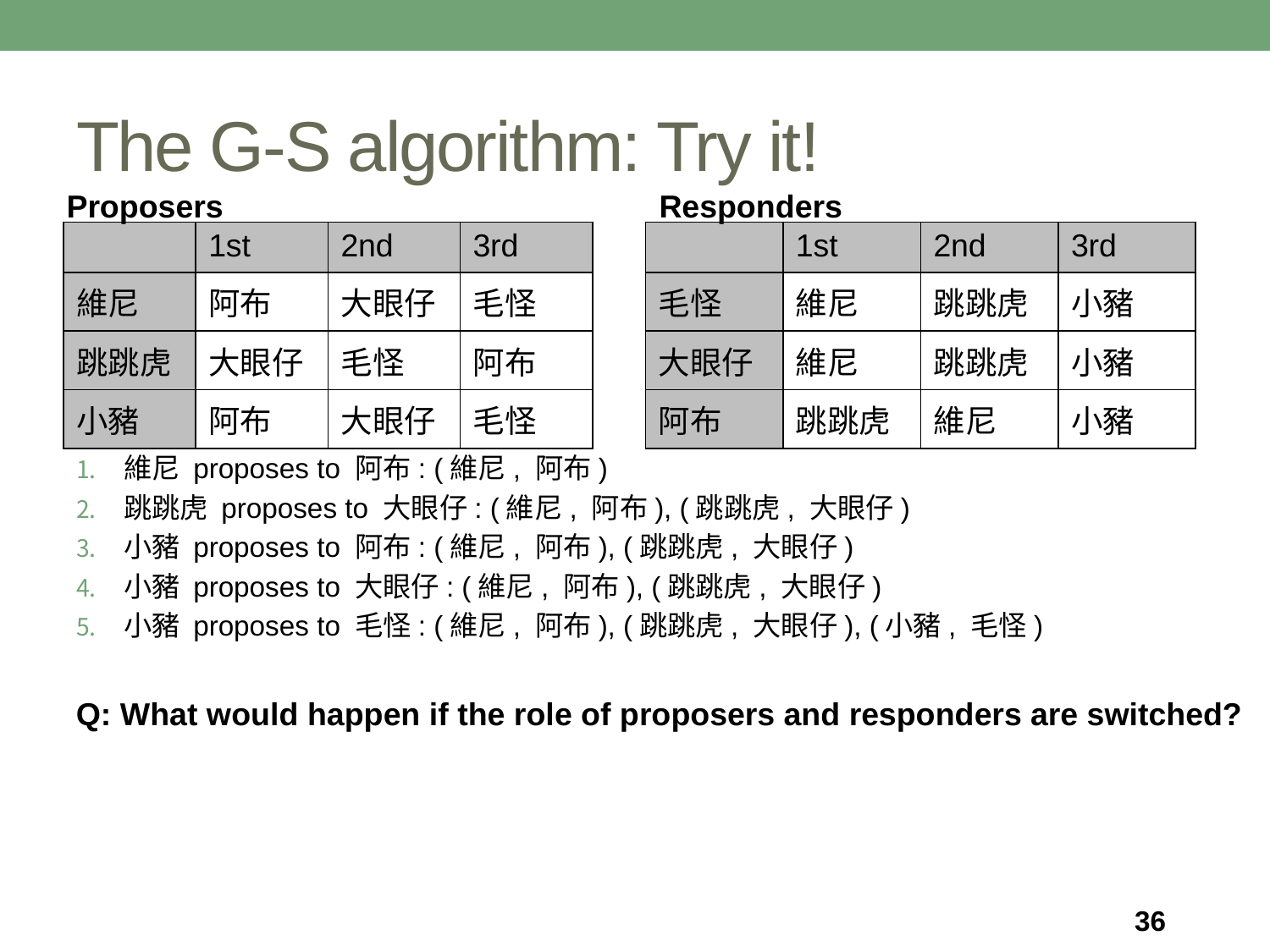

# The G-S algorithm: Try it!
Proposers
Responders
|  | 1st | 2nd | 3rd |
| --- | --- | --- | --- |
| 維尼 | 阿布 | 大眼仔 | 毛怪 |
| 跳跳虎 | 大眼仔 | 毛怪 | 阿布 |
| 小豬 | 阿布 | 大眼仔 | 毛怪 |
|  | 1st | 2nd | 3rd |
| --- | --- | --- | --- |
| 毛怪 | 維尼 | 跳跳虎 | 小豬 |
| 大眼仔 | 維尼 | 跳跳虎 | 小豬 |
| 阿布 | 跳跳虎 | 維尼 | 小豬 |
維尼 proposes to 阿布: (維尼, 阿布)
跳跳虎 proposes to 大眼仔: (維尼, 阿布), (跳跳虎, 大眼仔)
小豬 proposes to 阿布: (維尼, 阿布), (跳跳虎, 大眼仔)
小豬 proposes to 大眼仔: (維尼, 阿布), (跳跳虎, 大眼仔)
小豬 proposes to 毛怪: (維尼, 阿布), (跳跳虎, 大眼仔), (小豬, 毛怪)

Q: What would happen if the role of proposers and responders are switched?
36